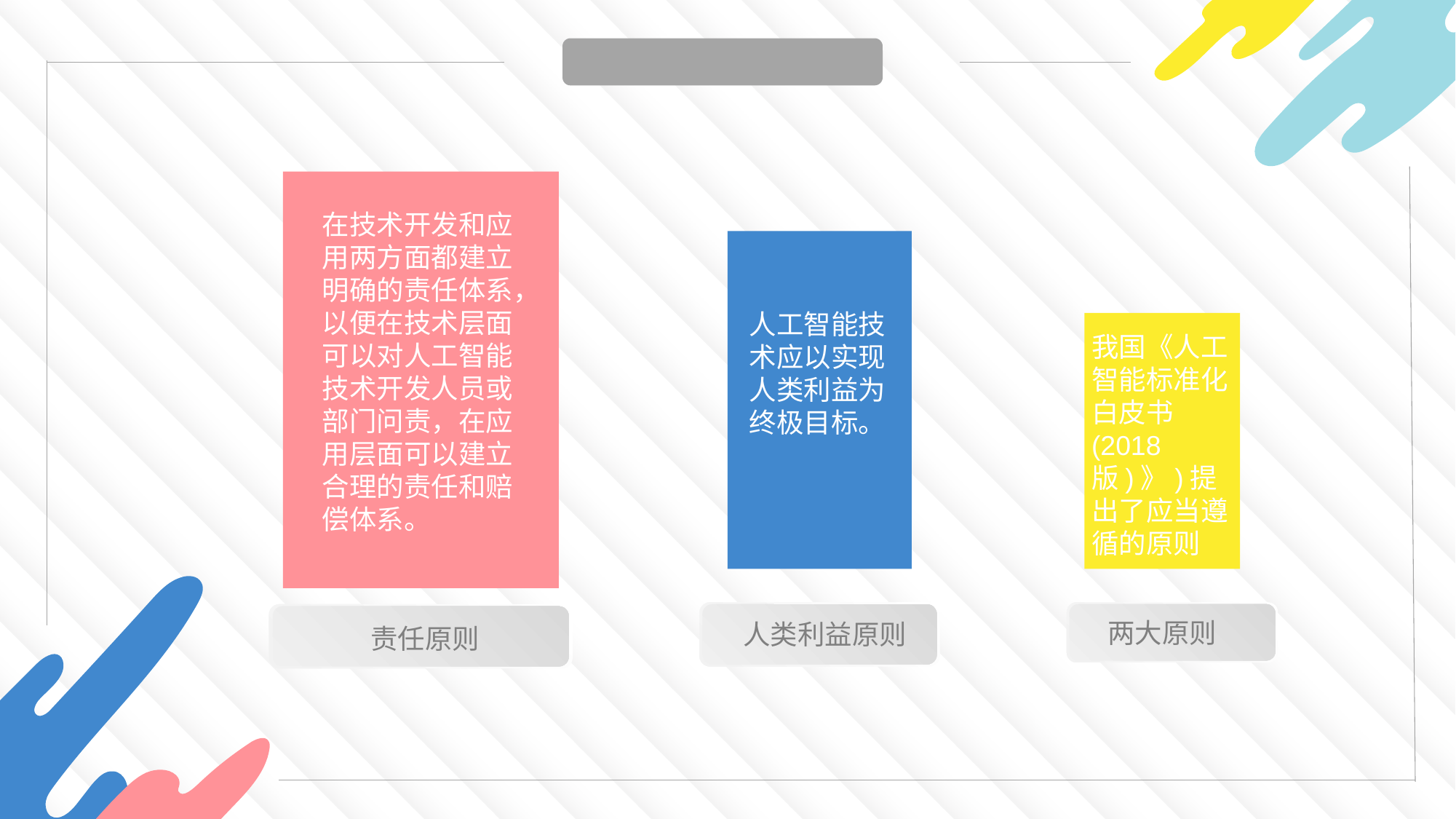

在技术开发和应用两方面都建立明确的责任体系，以便在技术层面可以对人工智能技术开发人员或部门问责，在应用层面可以建立合理的责任和赔偿体系。

人工智能技术应以实现人类利益为终极目标。

我国《人工智能标准化白皮书(2018版)》)提出了应当遵循的原则

两大原则
人类利益原则
责任原则